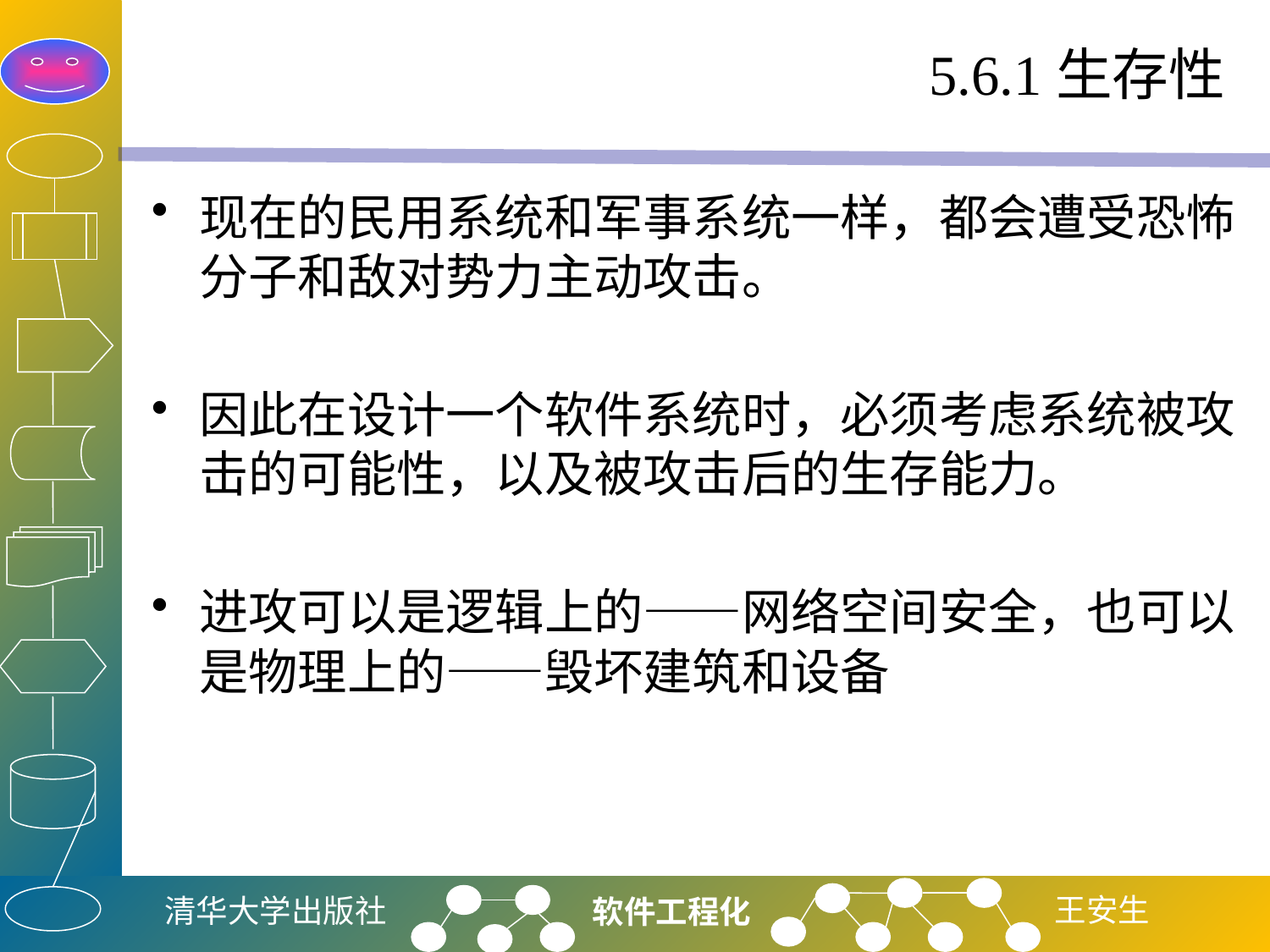

# 5.6.1生存性
现在的民用系统和军事系统一样，都会遭受恐怖分子和敌对势力主动攻击。

因此在设计一个软件系统时，必须考虑系统被攻击的可能性，以及被攻击后的生存能力。

进攻可以是逻辑上的——网络空间安全，也可以是物理上的——毁坏建筑和设备